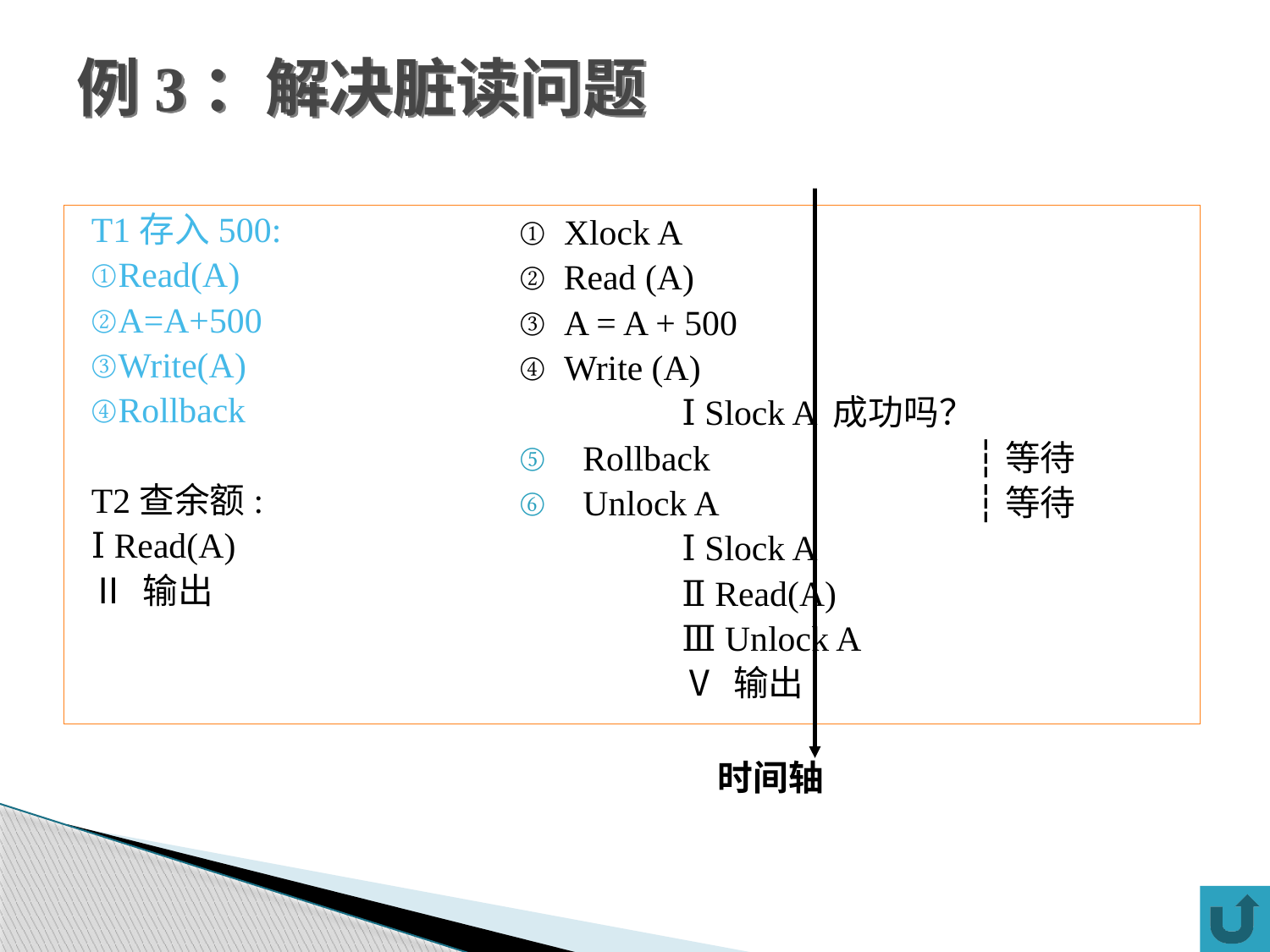

# 例3：解决脏读问题

T1存入500:
①Read(A)
②A=A+500
③Write(A)
④Rollback

T2查余额:
Ⅰ Read(A)
Ⅱ 输出
①  Xlock A
②	 Read (A)
③  A = A + 500
④  Write (A)
		Ⅰ Slock A 成功吗？
Rollback 	     ┆等待
Unlock A 	     ┆等待
		Ⅰ Slock A
		Ⅱ Read(A)
     	Ⅲ Unlock A
		Ⅴ 输出

时间轴

18